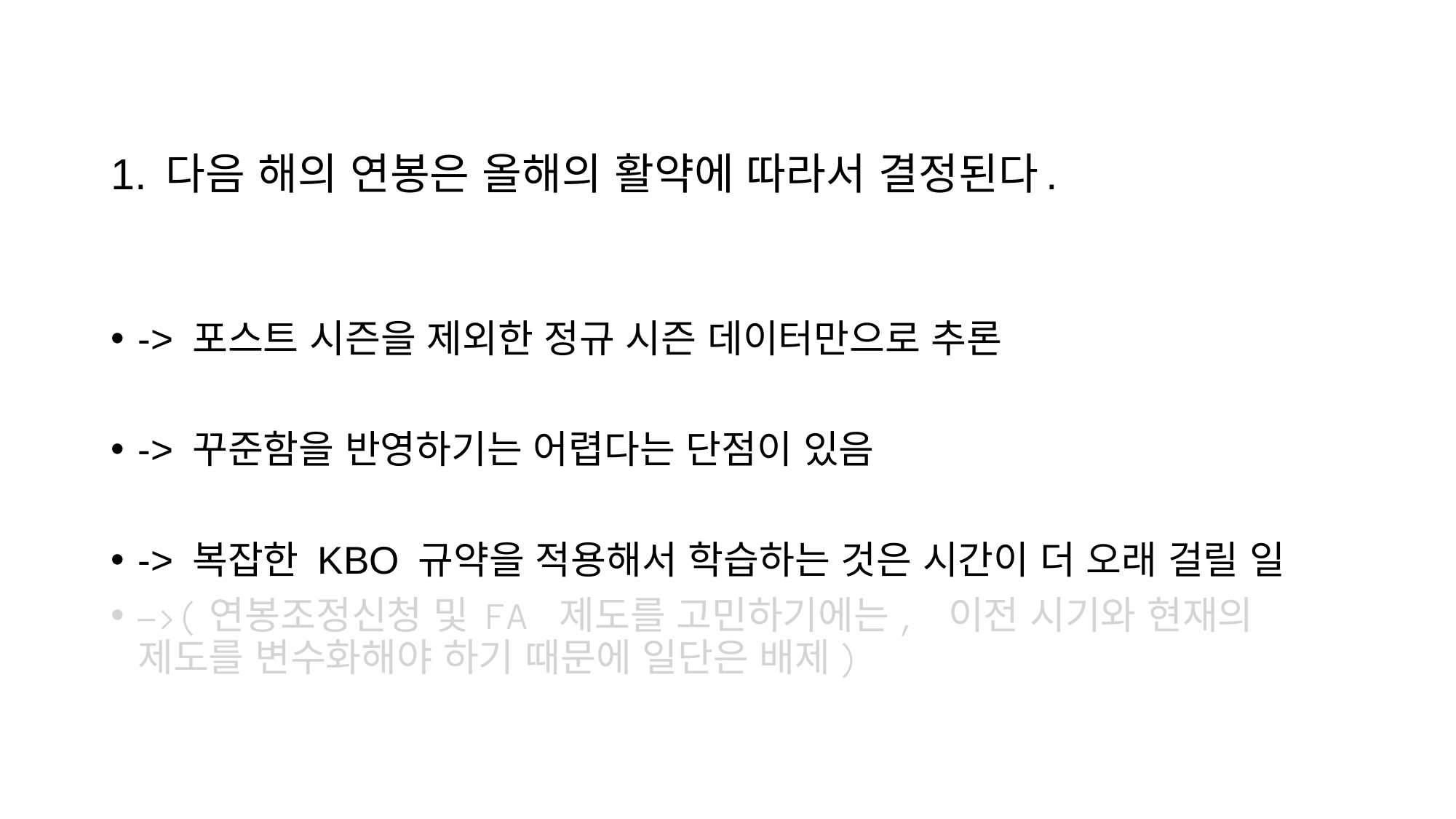

# 1. 다음 해의 연봉은 올해의 활약에 따라서 결정된다.
-> 포스트 시즌을 제외한 정규 시즌 데이터만으로 추론

-> 꾸준함을 반영하기는 어렵다는 단점이 있음

-> 복잡한 KBO 규약을 적용해서 학습하는 것은 시간이 더 오래 걸릴 일
->(연봉조정신청 및 FA 제도를 고민하기에는, 이전 시기와 현재의 제도를 변수화해야 하기 때문에 일단은 배제)